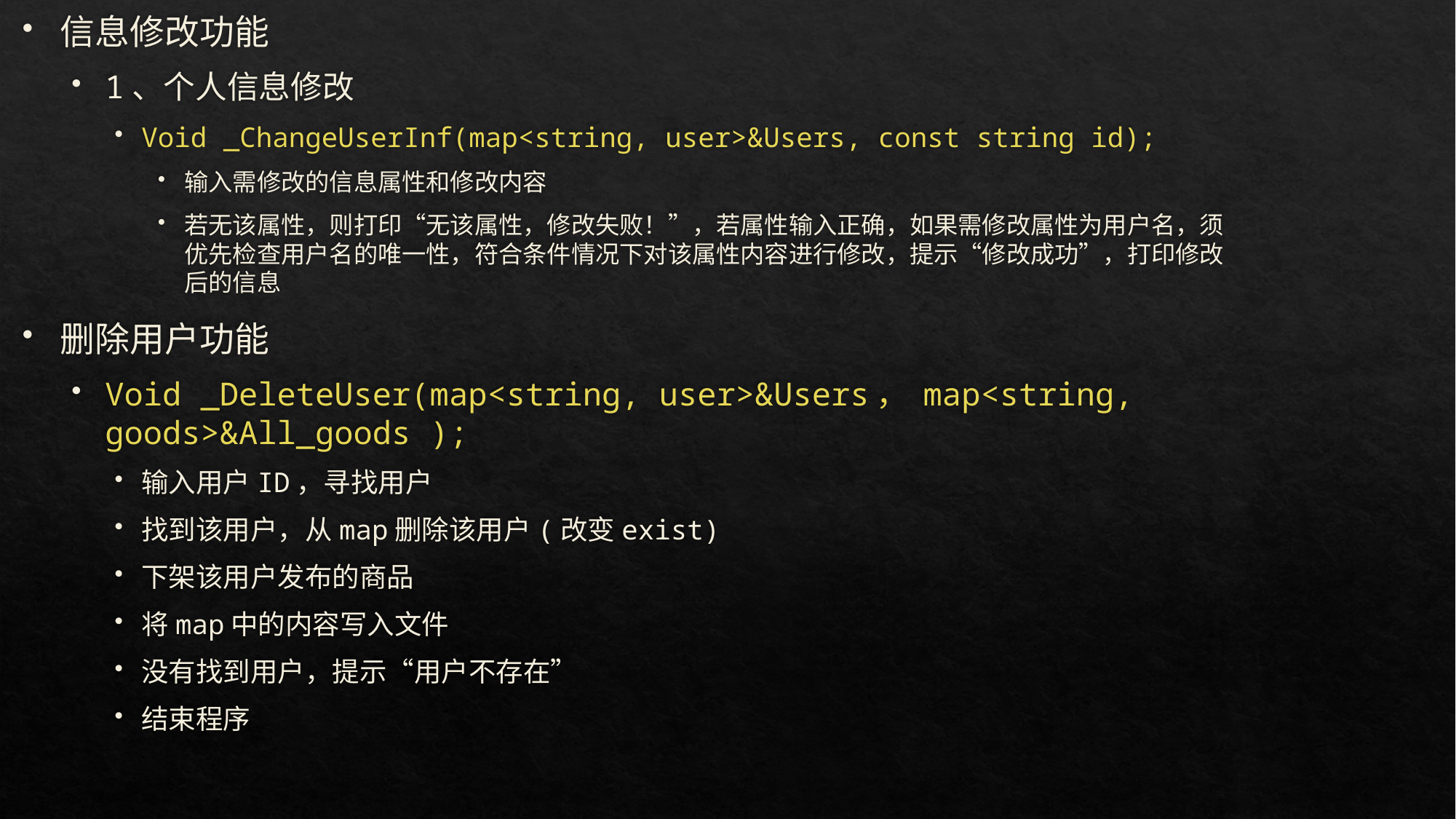

信息修改功能
1、个人信息修改
Void _ChangeUserInf(map<string, user>&Users, const string id);
输入需修改的信息属性和修改内容
若无该属性，则打印“无该属性，修改失败！”，若属性输入正确，如果需修改属性为用户名，须优先检查用户名的唯一性，符合条件情况下对该属性内容进行修改，提示“修改成功”，打印修改后的信息
删除用户功能
Void _DeleteUser(map<string, user>&Users， map<string, goods>&All_goods );
输入用户ID，寻找用户
找到该用户，从map删除该用户(改变exist)
下架该用户发布的商品
将map中的内容写入文件
没有找到用户，提示“用户不存在”
结束程序